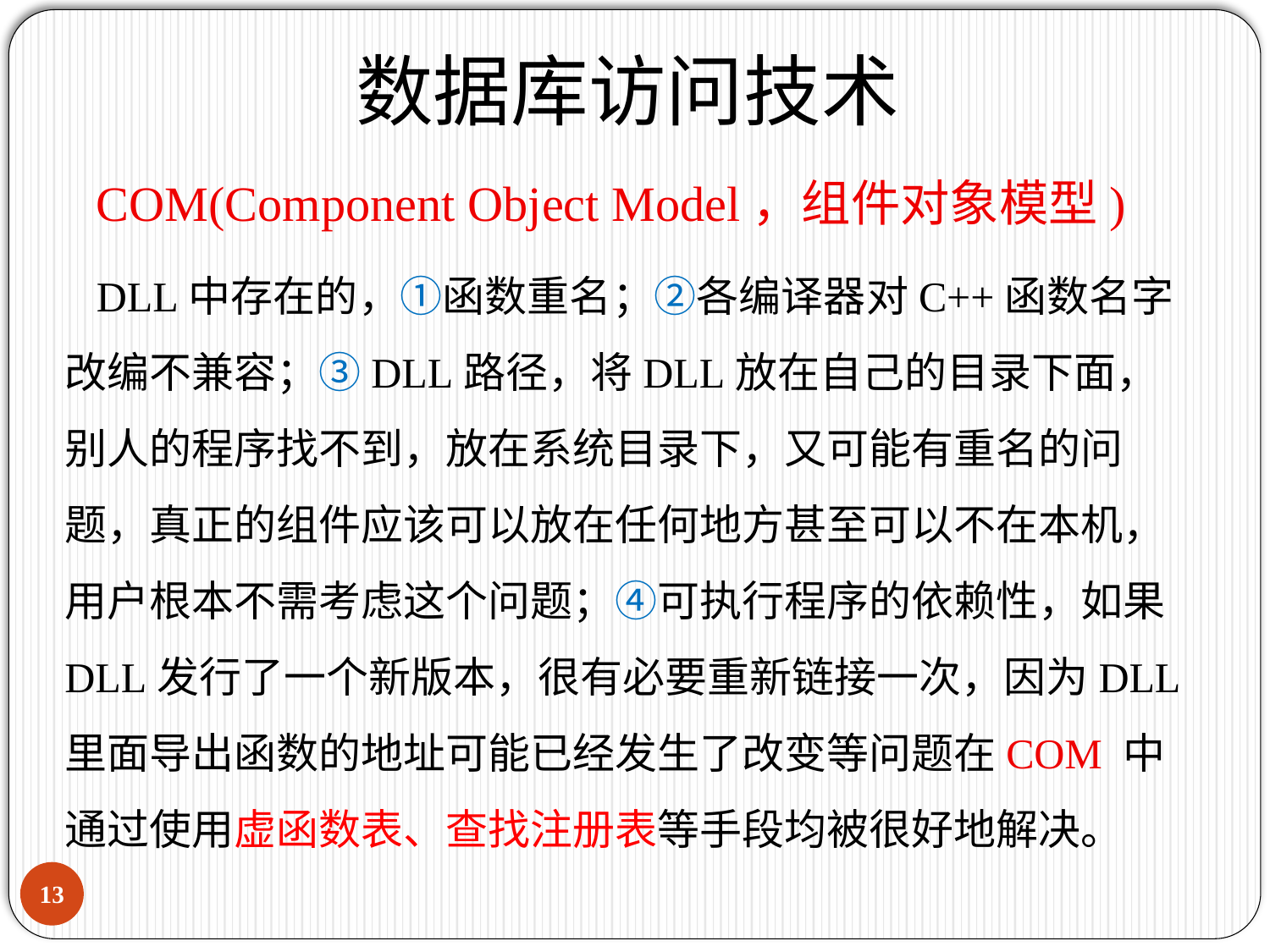

数据库访问技术
COM(Component Object Model，组件对象模型)
   DLL中存在的，①函数重名；②各编译器对C++函数名字改编不兼容；③DLL路径，将DLL放在自己的目录下面，别人的程序找不到，放在系统目录下，又可能有重名的问题，真正的组件应该可以放在任何地方甚至可以不在本机，用户根本不需考虑这个问题；④可执行程序的依赖性，如果DLL发行了一个新版本，很有必要重新链接一次，因为DLL里面导出函数的地址可能已经发生了改变等问题在COM 中通过使用虚函数表、查找注册表等手段均被很好地解决。
13